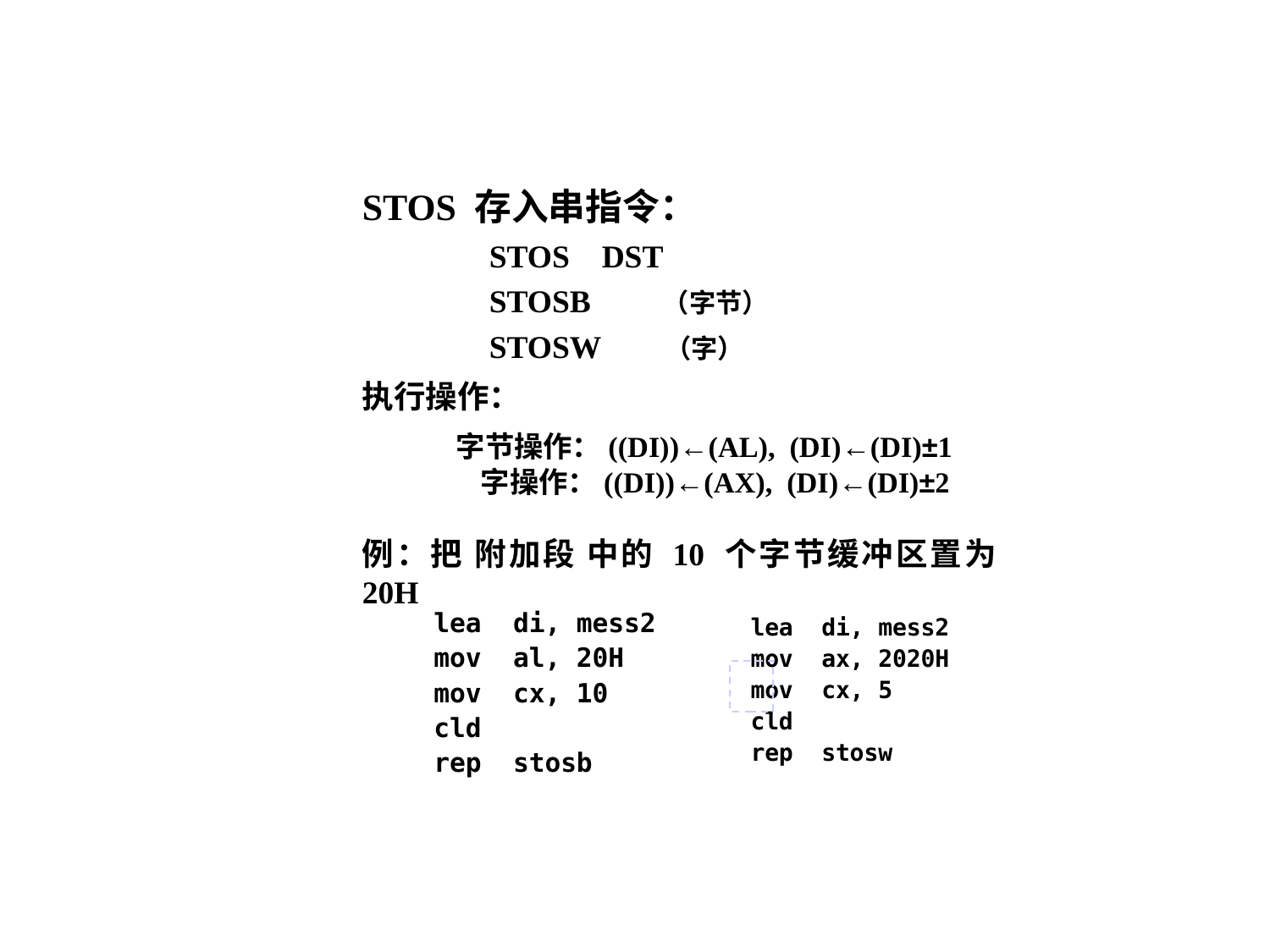

STOS 存入串指令：
STOS    DST
STOSB        （字节）
STOSW       （字）
执行操作：
            字节操作：((DI))←(AL),  (DI)←(DI)±1
                 字操作：((DI))←(AX),  (DI)←(DI)±2
例：把 附加段 中的 10 个字节缓冲区置为 20H
lea  di, mess2
mov  al, 20H
mov  cx, 10
cld
rep  stosb
lea  di, mess2
mov  ax, 2020H
mov  cx, 5
cld
rep  stosw